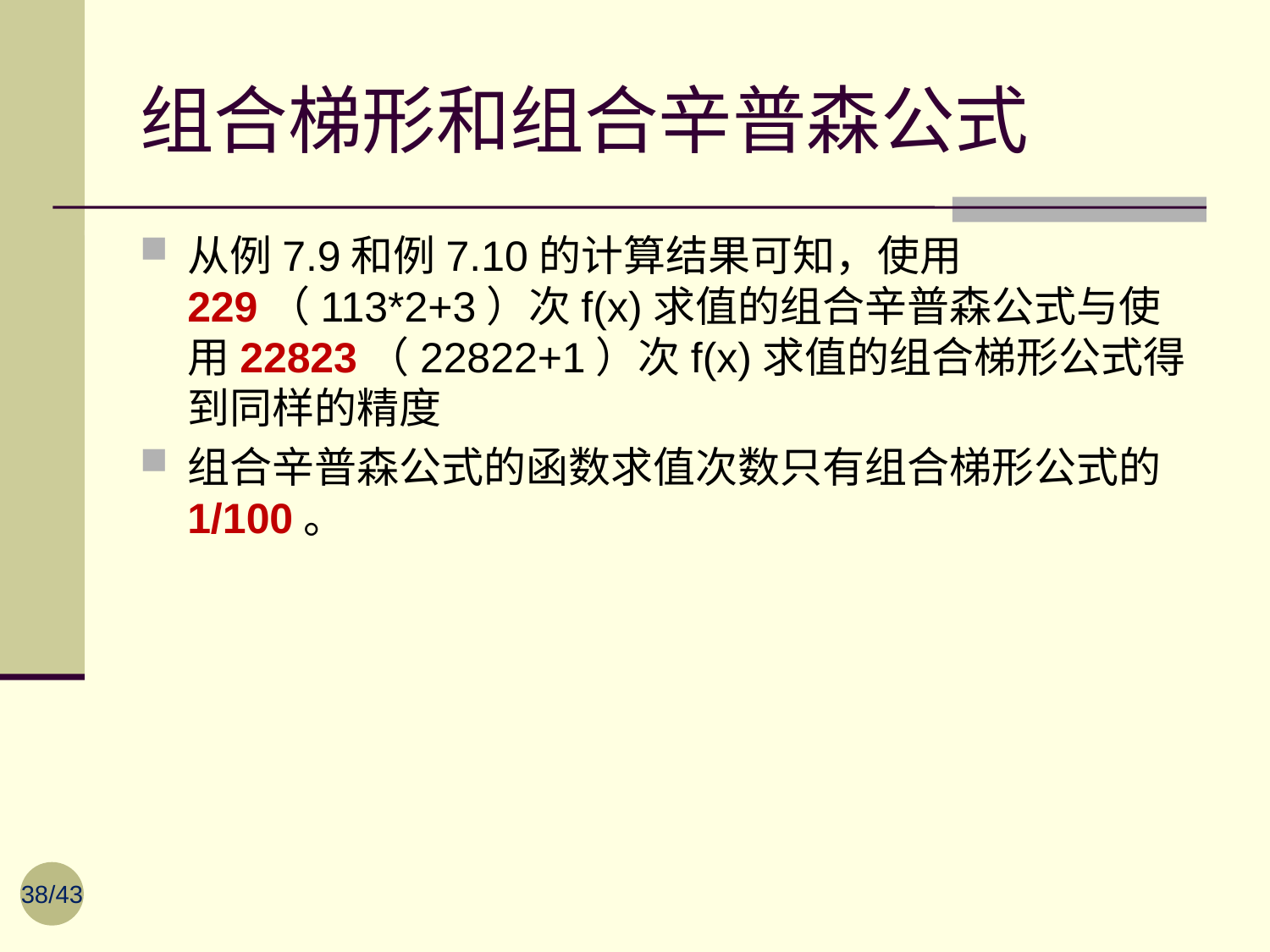

# 组合梯形和组合辛普森公式
从例7.9和例7.10的计算结果可知，使用229（113*2+3）次f(x)求值的组合辛普森公式与使用22823（22822+1）次f(x)求值的组合梯形公式得到同样的精度
组合辛普森公式的函数求值次数只有组合梯形公式的1/100。